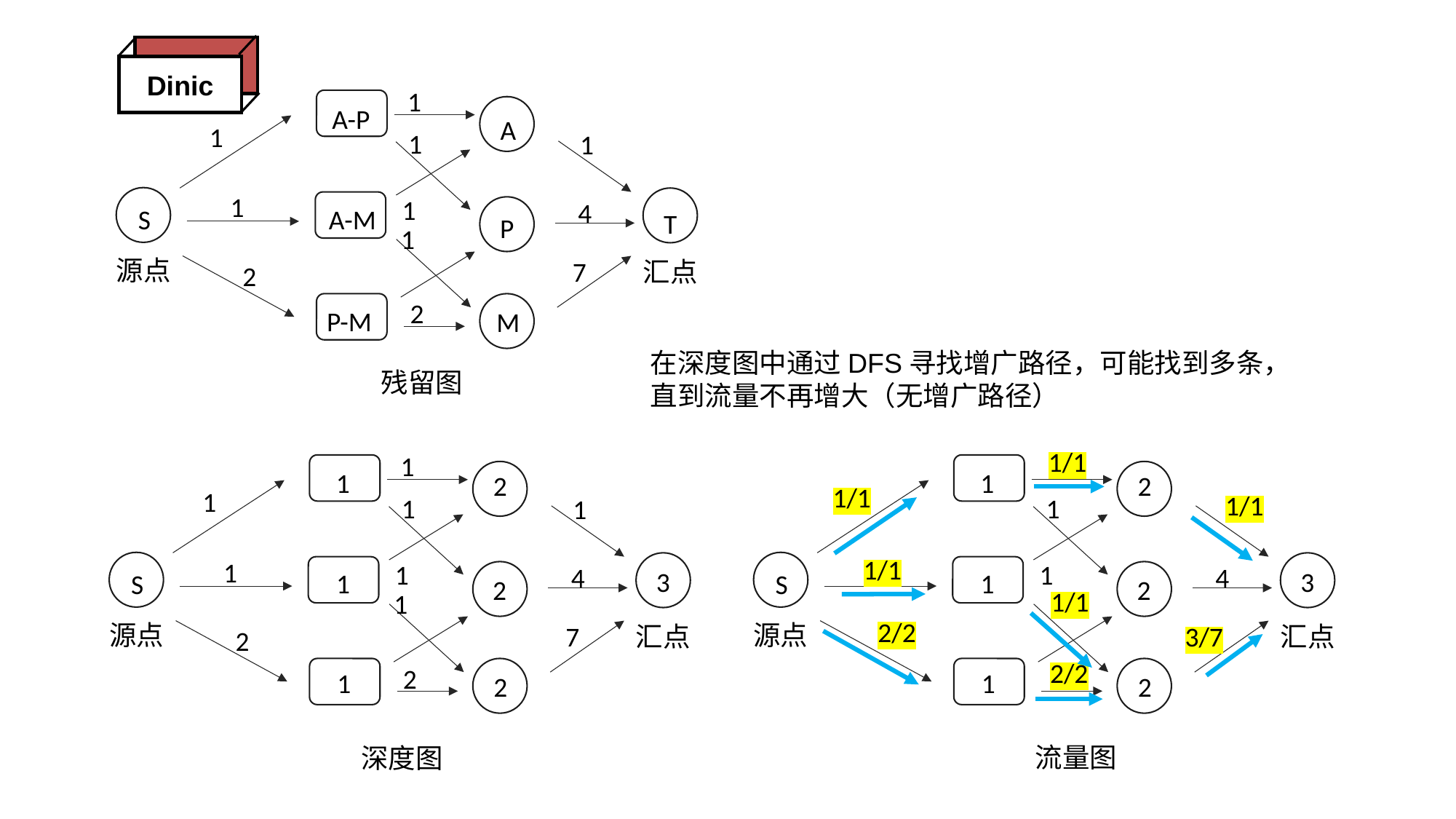

Dinic
1

A-P

A
1
1
1
1
1

4

S
A-M

T
P
1
源点
汇点
7
2
2

P-M
M
在深度图中通过DFS寻找增广路径，可能找到多条，
直到流量不再增大（无增广路径）
残留图
1/1

1

2
1/1
1/1
1
1/1
1

4

3
1
S

2
1/1
2/2
源点
汇点
3/7
2/2

1
2
1

1

2
1
1
1
1
1

4

3
1
S

2
1
源点
汇点
7
2
2

1
2
流量图
深度图